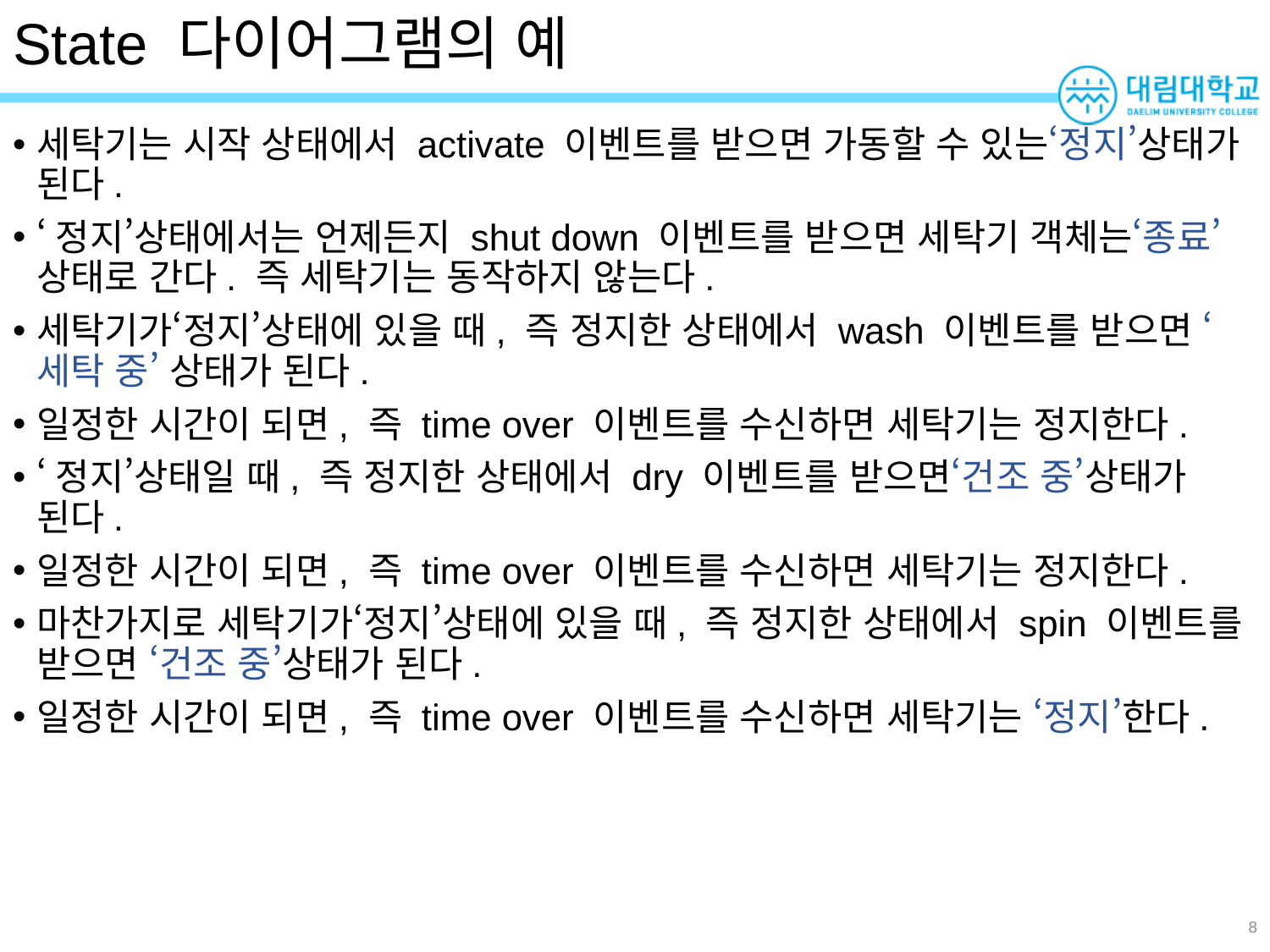

# State 다이어그램의 예
세탁기는 시작 상태에서 activate 이벤트를 받으면 가동할 수 있는‘정지’상태가 된다.
‘정지’상태에서는 언제든지 shut down 이벤트를 받으면 세탁기 객체는‘종료’ 상태로 간다. 즉 세탁기는 동작하지 않는다.
세탁기가‘정지’상태에 있을 때, 즉 정지한 상태에서 wash 이벤트를 받으면 ‘세탁 중’ 상태가 된다.
일정한 시간이 되면, 즉 time over 이벤트를 수신하면 세탁기는 정지한다.
‘정지’상태일 때, 즉 정지한 상태에서 dry 이벤트를 받으면‘건조 중’상태가 된다.
일정한 시간이 되면, 즉 time over 이벤트를 수신하면 세탁기는 정지한다.
마찬가지로 세탁기가‘정지’상태에 있을 때, 즉 정지한 상태에서 spin 이벤트를 받으면 ‘건조 중’상태가 된다.
일정한 시간이 되면, 즉 time over 이벤트를 수신하면 세탁기는 ‘정지’한다.

8